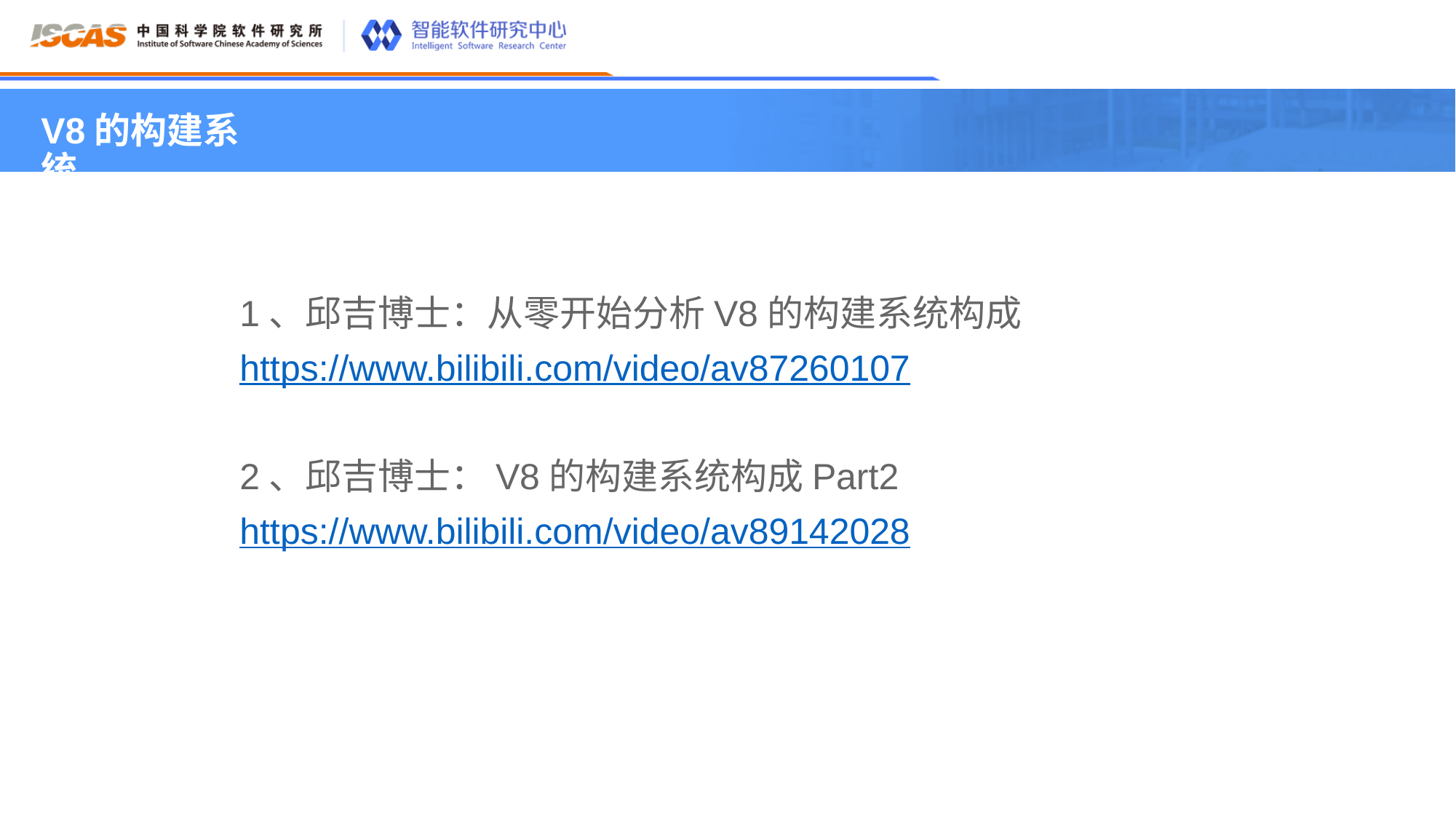

V8的构建系统
1、邱吉博士：从零开始分析V8的构建系统构成
https://www.bilibili.com/video/av87260107

2、邱吉博士：V8的构建系统构成Part2
https://www.bilibili.com/video/av89142028